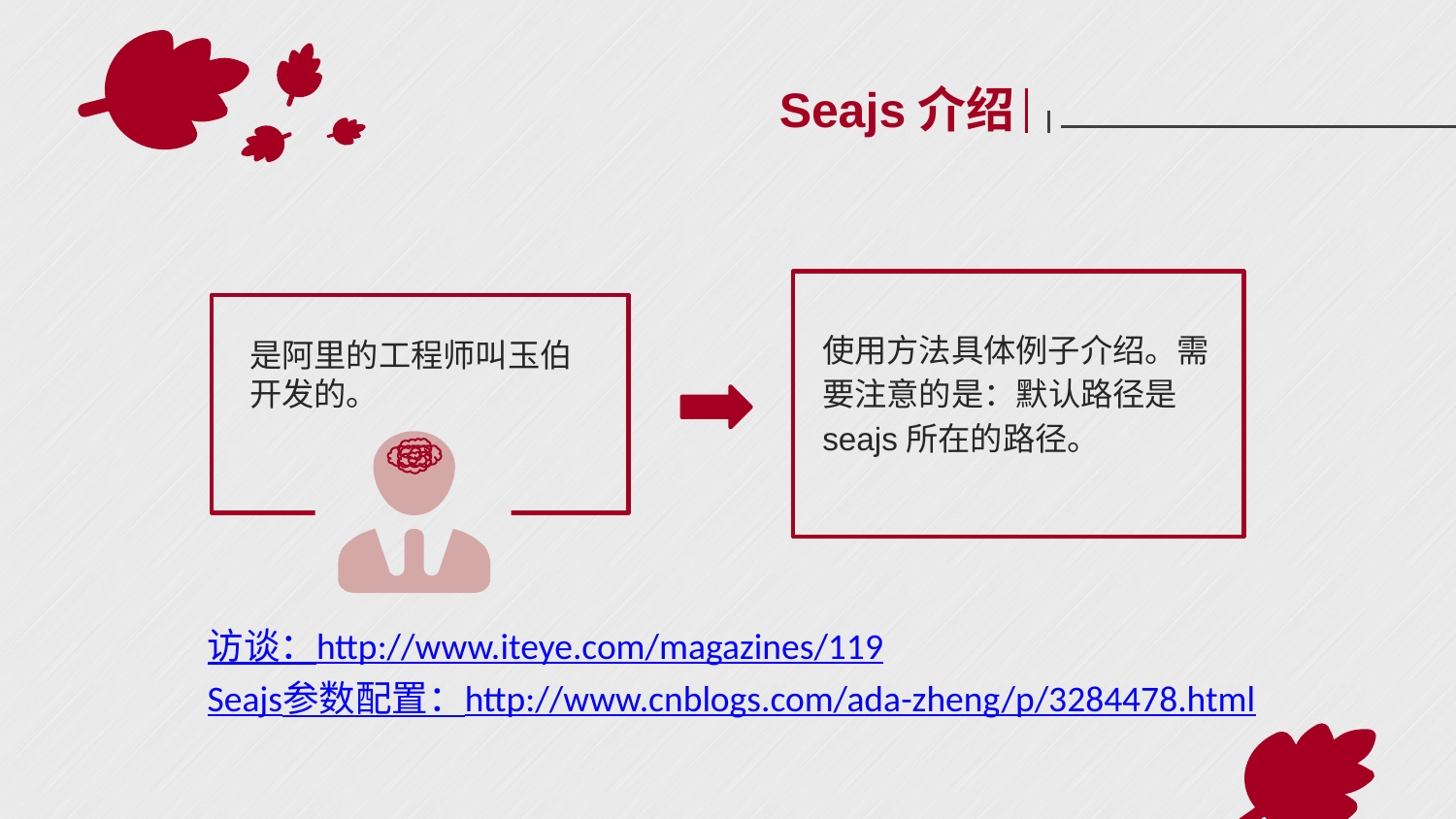

Seajs介绍

使用方法具体例子介绍。需要注意的是：默认路径是seajs所在的路径。
是阿里的工程师叫玉伯开发的。

访谈：http://www.iteye.com/magazines/119
Seajs参数配置：http://www.cnblogs.com/ada-zheng/p/3284478.html